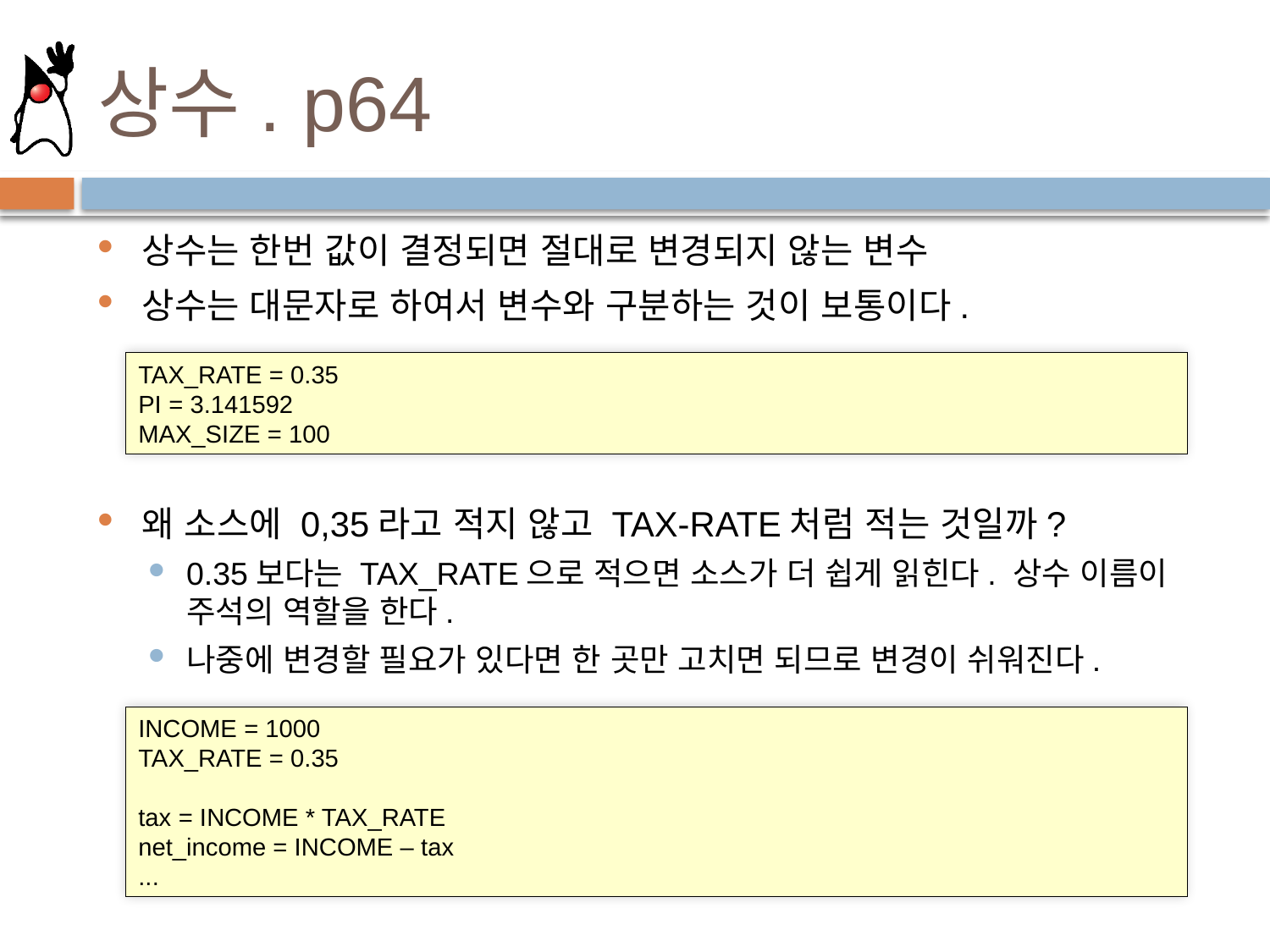

# 상수. p64
상수는 한번 값이 결정되면 절대로 변경되지 않는 변수
상수는 대문자로 하여서 변수와 구분하는 것이 보통이다.

왜 소스에 0,35라고 적지 않고 TAX-RATE처럼 적는 것일까?
0.35보다는 TAX_RATE으로 적으면 소스가 더 쉽게 읽힌다. 상수 이름이 주석의 역할을 한다.
나중에 변경할 필요가 있다면 한 곳만 고치면 되므로 변경이 쉬워진다.
TAX_RATE = 0.35
PI = 3.141592
MAX_SIZE = 100
INCOME = 1000
TAX_RATE = 0.35

tax = INCOME * TAX_RATE
net_income = INCOME – tax
...